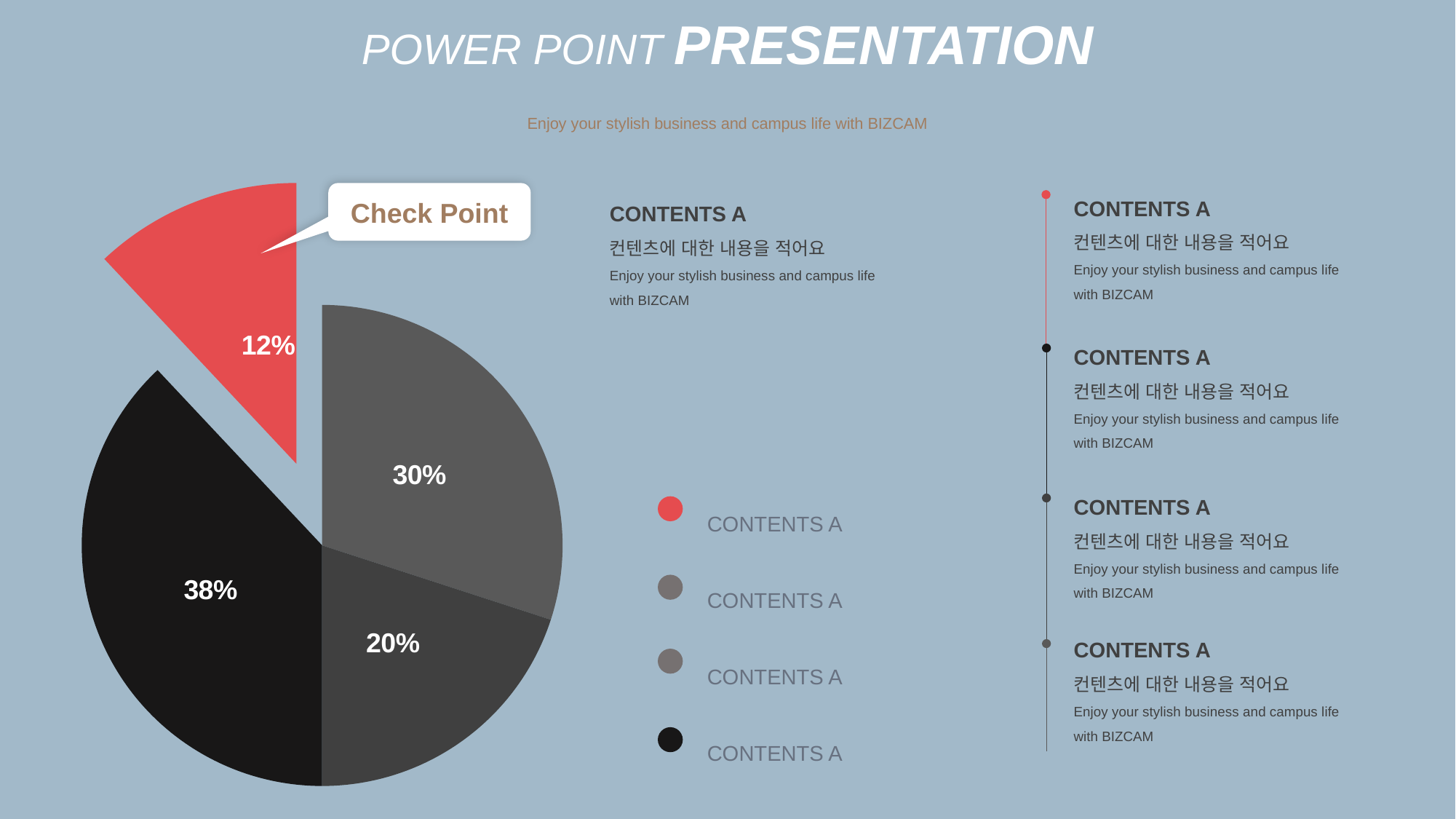

POWER POINT PRESENTATION
Enjoy your stylish business and campus life with BIZCAM
CONTENTS A
컨텐츠에 대한 내용을 적어요
Enjoy your stylish business and campus life with BIZCAM
CONTENTS A
컨텐츠에 대한 내용을 적어요
Enjoy your stylish business and campus life with BIZCAM

Check Point

### Chart

| Category | 계열 1 |
|---|---|
| 항목 1 | 0.3 |
| 항목 2 | 0.2 |
| 항목 3 | 0.38 |
| 항목 4 | 0.12 |
CONTENTS A
컨텐츠에 대한 내용을 적어요
Enjoy your stylish business and campus life with BIZCAM
CONTENTS A
CONTENTS A
CONTENTS A
CONTENTS A
CONTENTS A
컨텐츠에 대한 내용을 적어요
Enjoy your stylish business and campus life with BIZCAM

CONTENTS A
컨텐츠에 대한 내용을 적어요
Enjoy your stylish business and campus life with BIZCAM